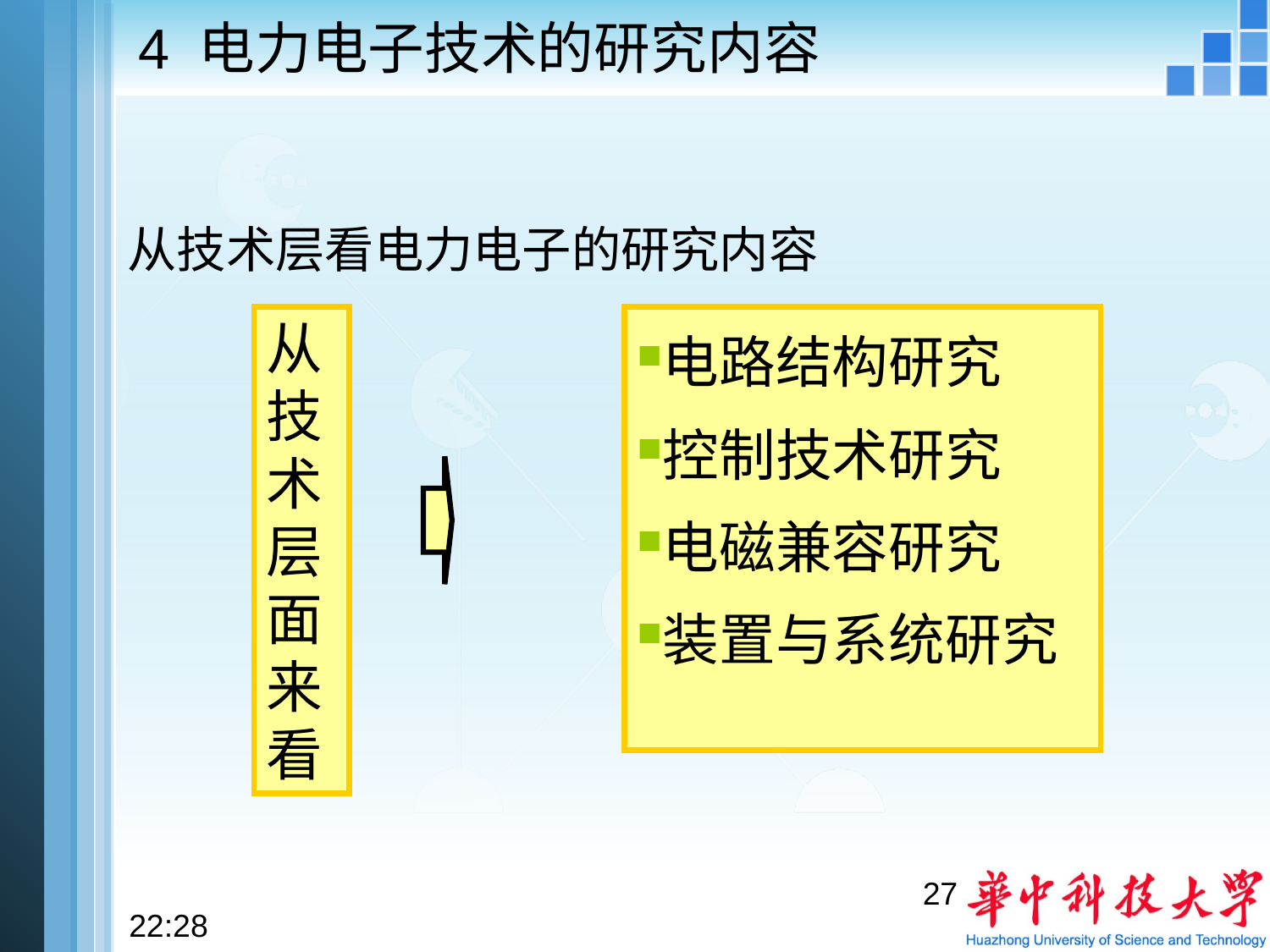

4 电力电子技术的研究内容
从技术层看电力电子的研究内容
从技术层面来看
电路结构研究
控制技术研究
电磁兼容研究
装置与系统研究

27
22:28